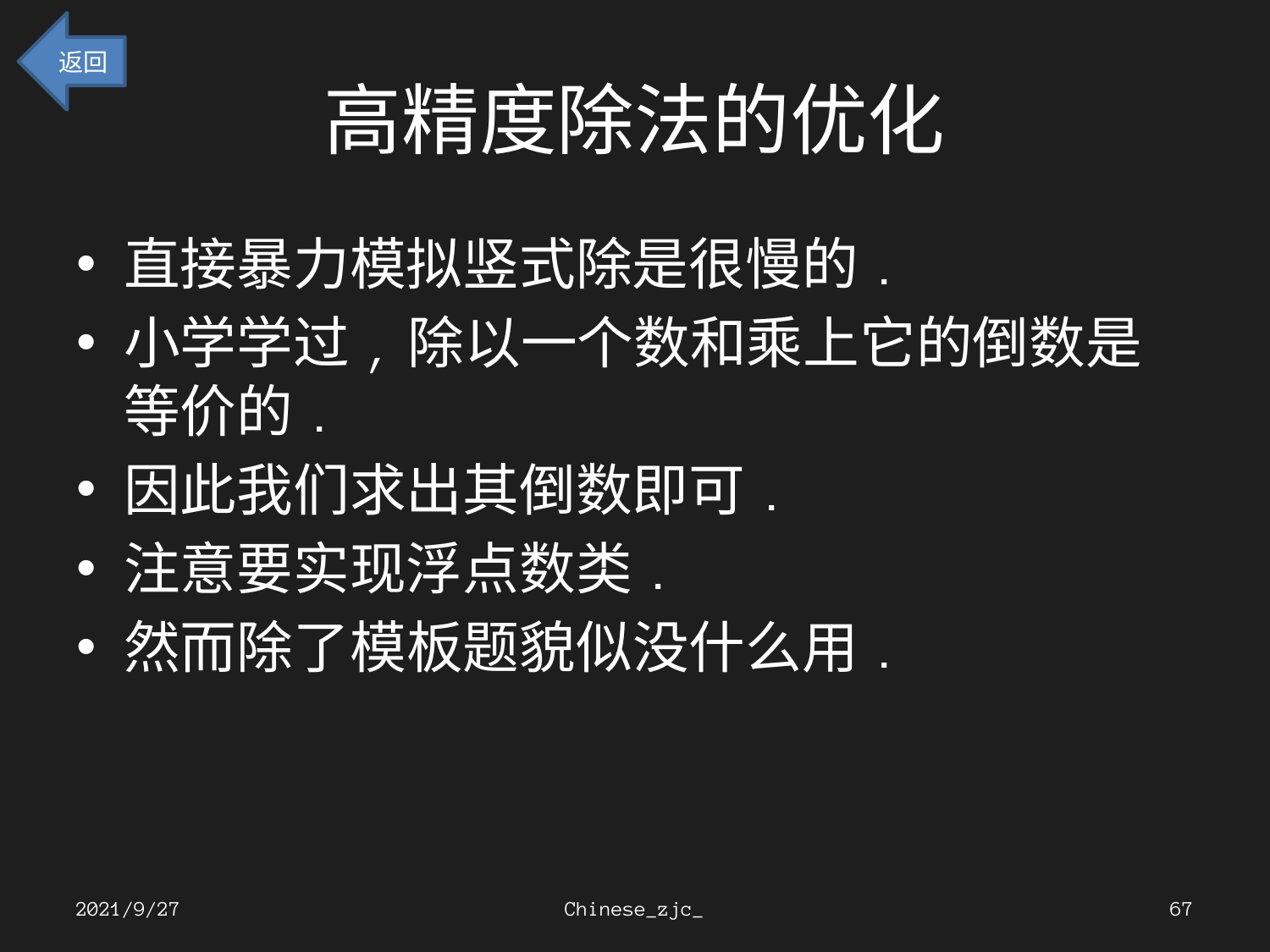

返回
# 高精度除法的优化
直接暴力模拟竖式除是很慢的.
小学学过,除以一个数和乘上它的倒数是等价的.
因此我们求出其倒数即可.
注意要实现浮点数类.
然而除了模板题貌似没什么用.
2021/9/27
Chinese_zjc_
67